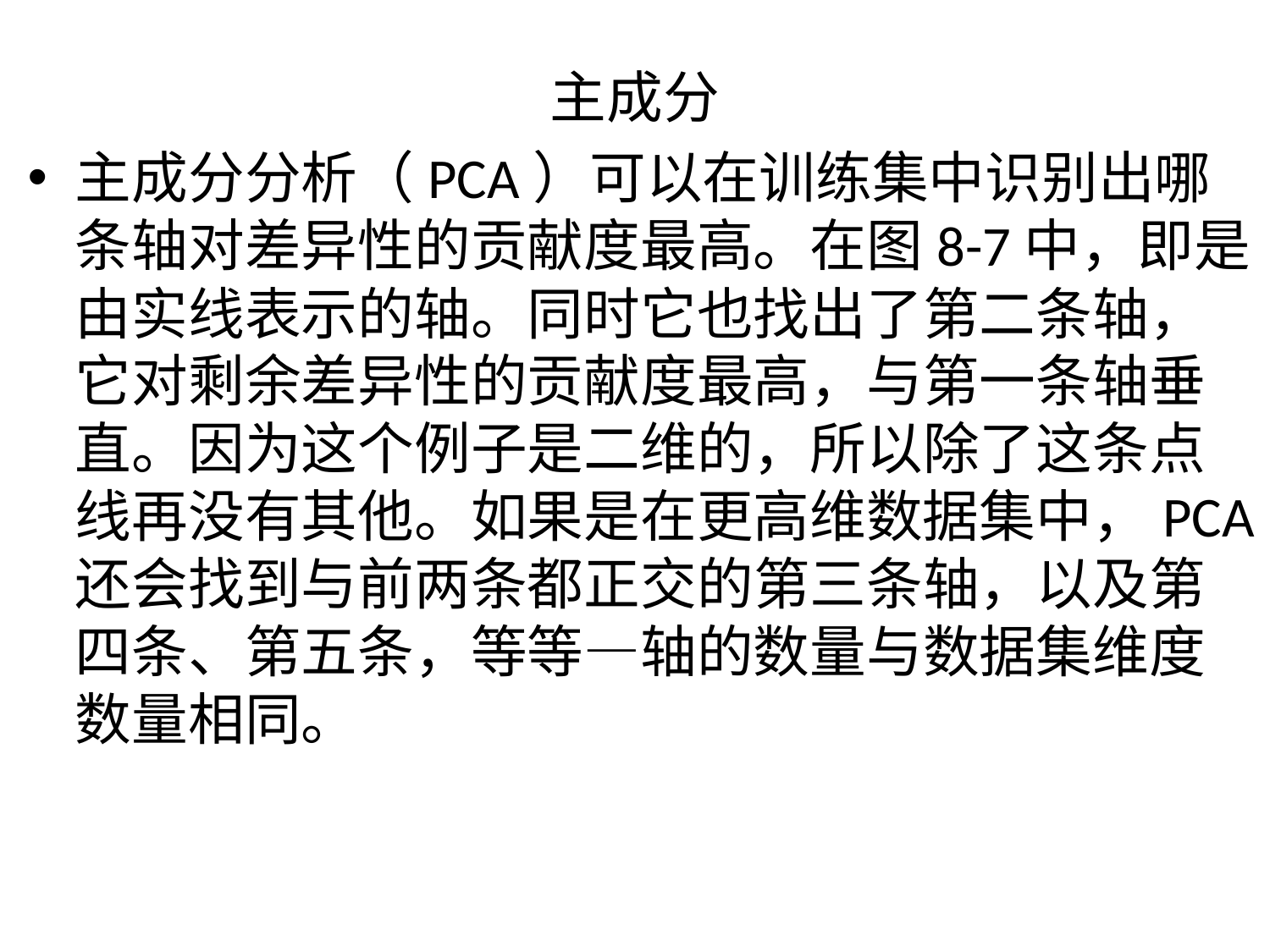

# 主成分
主成分分析（PCA）可以在训练集中识别出哪条轴对差异性的贡献度最高。在图8-7中，即是由实线表示的轴。同时它也找出了第二条轴，它对剩余差异性的贡献度最高，与第一条轴垂直。因为这个例子是二维的，所以除了这条点线再没有其他。如果是在更高维数据集中，PCA还会找到与前两条都正交的第三条轴，以及第四条、第五条，等等—轴的数量与数据集维度数量相同。